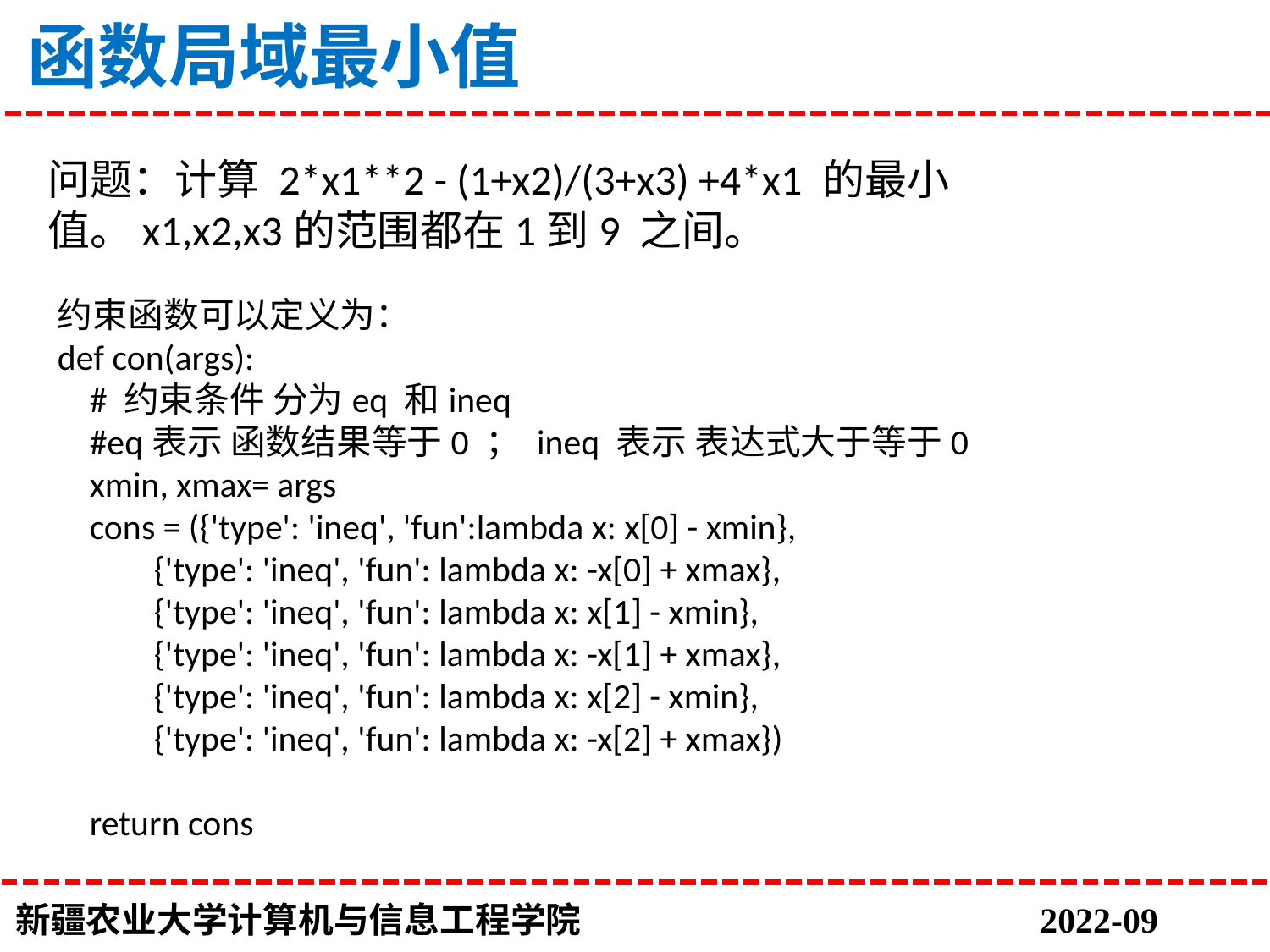

# 函数局域最小值

问题：计算 2*x1**2 - (1+x2)/(3+x3) +4*x1 的最小值。x1,x2,x3的范围都在1到9 之间。
约束函数可以定义为：
def con(args):
    # 约束条件 分为eq 和ineq
    #eq表示 函数结果等于0 ； ineq 表示 表达式大于等于0
    xmin, xmax= args
    cons = ({'type': 'ineq', 'fun':lambda x: x[0] - xmin},
            {'type': 'ineq', 'fun': lambda x: -x[0] + xmax},
            {'type': 'ineq', 'fun': lambda x: x[1] - xmin},
            {'type': 'ineq', 'fun': lambda x: -x[1] + xmax},
            {'type': 'ineq', 'fun': lambda x: x[2] - xmin},
            {'type': 'ineq', 'fun': lambda x: -x[2] + xmax})

    return cons